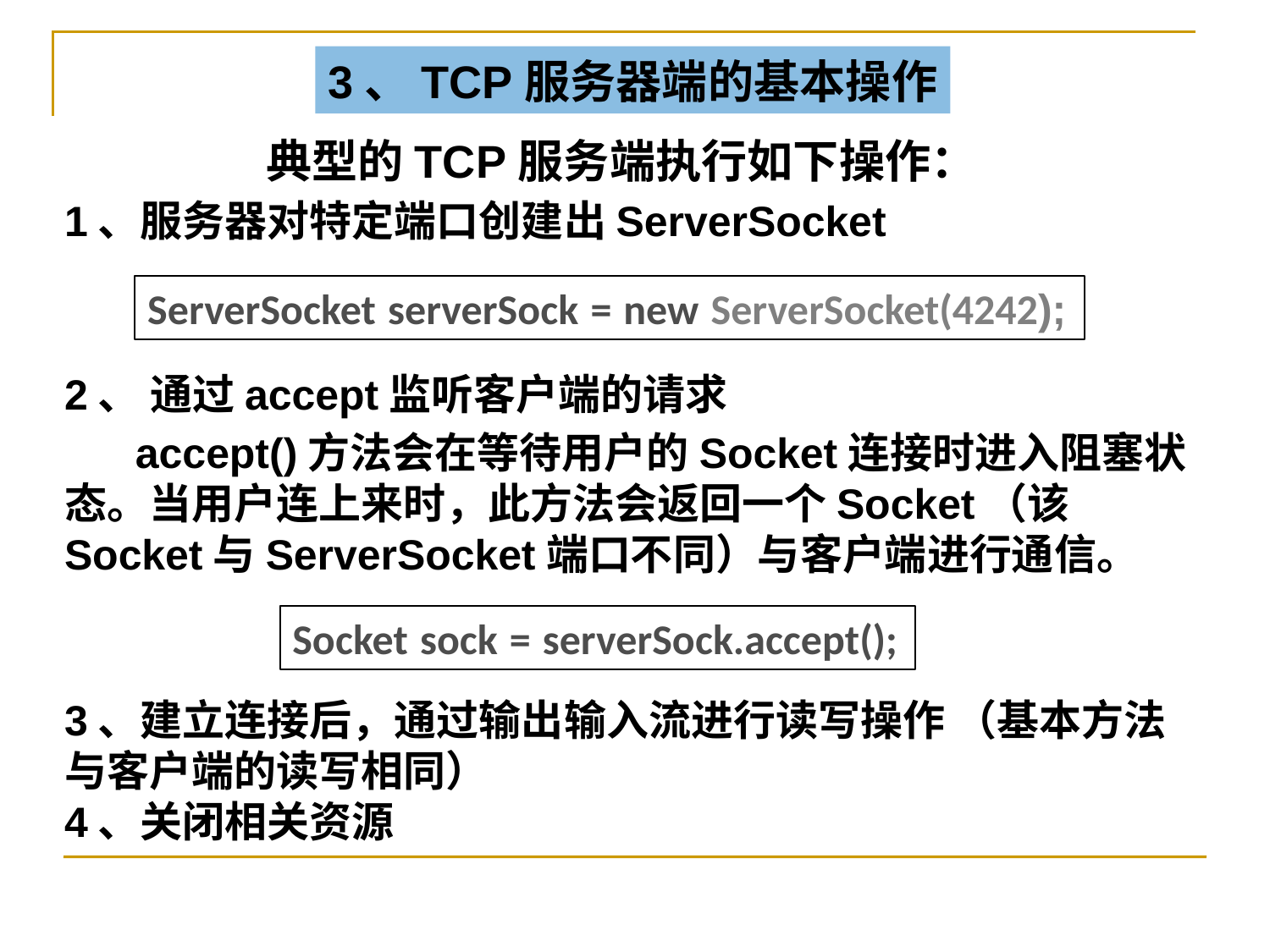

3、TCP服务器端的基本操作
典型的TCP服务端执行如下操作：
1、服务器对特定端口创建出ServerSocket

2、 通过accept监听客户端的请求
      accept()方法会在等待用户的Socket连接时进入阻塞状态。当用户连上来时，此方法会返回一个Socket（该Socket与ServerSocket端口不同）与客户端进行通信。

3、建立连接后，通过输出输入流进行读写操作 （基本方法与客户端的读写相同）
4、关闭相关资源

ServerSocket serverSock = new ServerSocket(4242);
Socket sock = serverSock.accept();